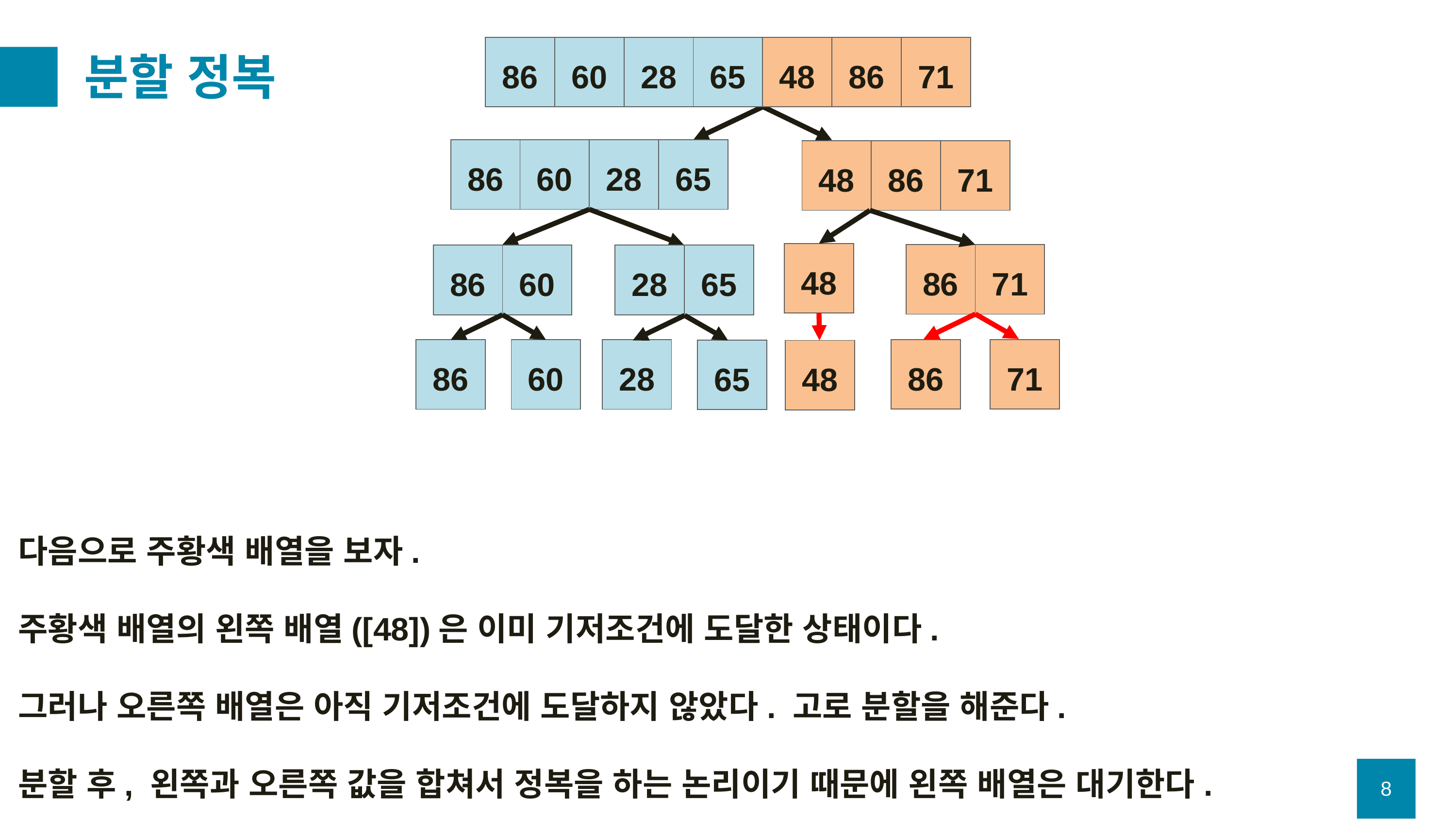

# 분할 정복
| 86 | 60 | 28 | 65 | 48 | 86 | 71 |
| --- | --- | --- | --- | --- | --- | --- |
| 86 | 60 | 28 | 65 |
| --- | --- | --- | --- |
| 48 | 86 | 71 |
| --- | --- | --- |
| 48 |
| --- |
| 86 | 71 |
| --- | --- |
| 86 | 60 |
| --- | --- |
| 28 | 65 |
| --- | --- |
| 86 |
| --- |
| 71 |
| --- |
| 28 |
| --- |
| 86 |
| --- |
| 60 |
| --- |
| 65 |
| --- |
| 48 |
| --- |
다음으로 주황색 배열을 보자.

주황색 배열의 왼쪽 배열([48])은 이미 기저조건에 도달한 상태이다.

그러나 오른쪽 배열은 아직 기저조건에 도달하지 않았다. 고로 분할을 해준다.

분할 후, 왼쪽과 오른쪽 값을 합쳐서 정복을 하는 논리이기 때문에 왼쪽 배열은 대기한다.
8